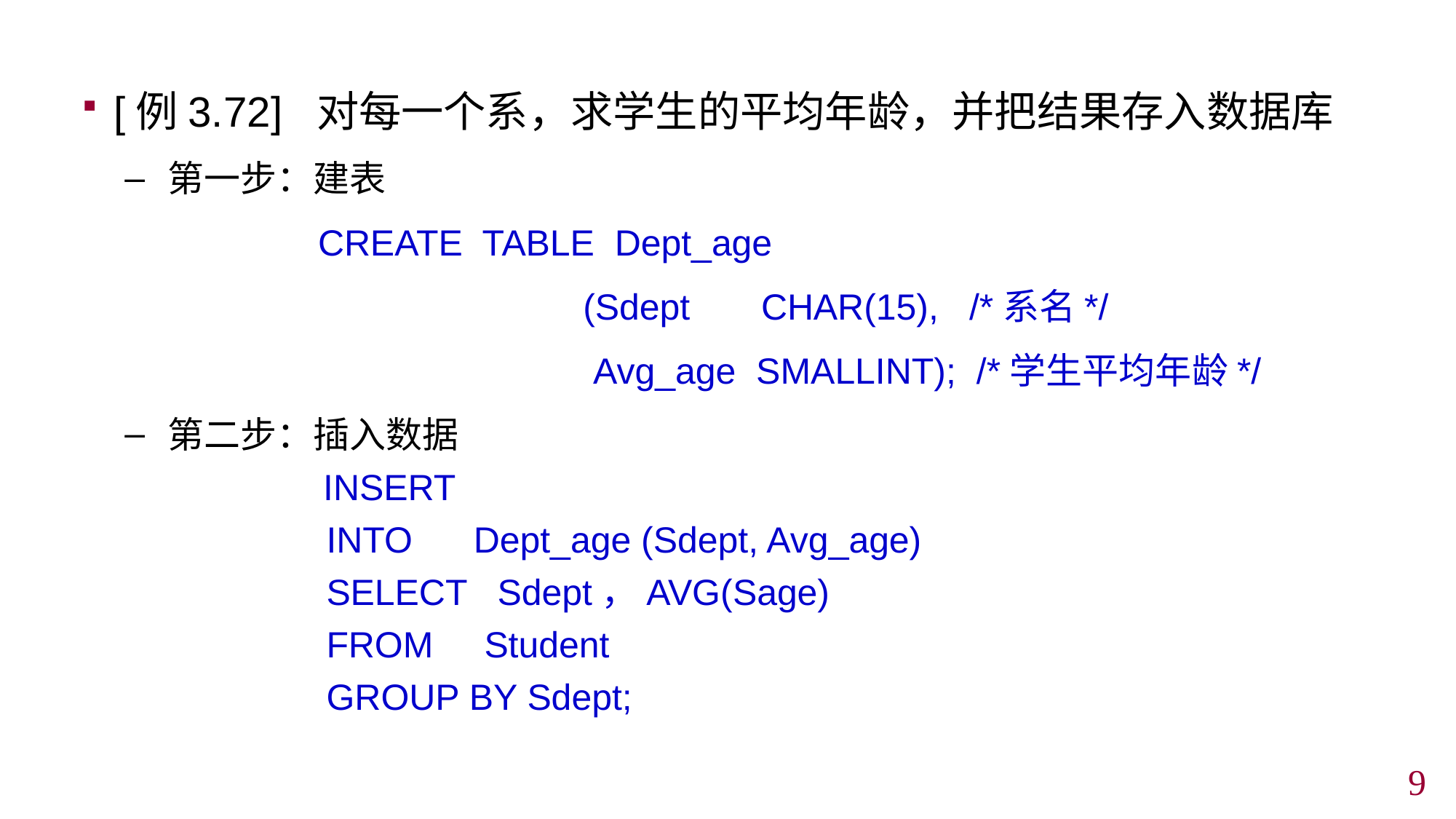

[例3.72]  对每一个系，求学生的平均年龄，并把结果存入数据库
第一步：建表
                   CREATE  TABLE  Dept_age
                                             (Sdept       CHAR(15),   /*系名*/
                                              Avg_age  SMALLINT);  /*学生平均年龄*/
第二步：插入数据
                          INSERT
                        INTO      Dept_age (Sdept, Avg_age)
                        SELECT   Sdept，AVG(Sage)
                        FROM     Student
                        GROUP BY Sdept;
9